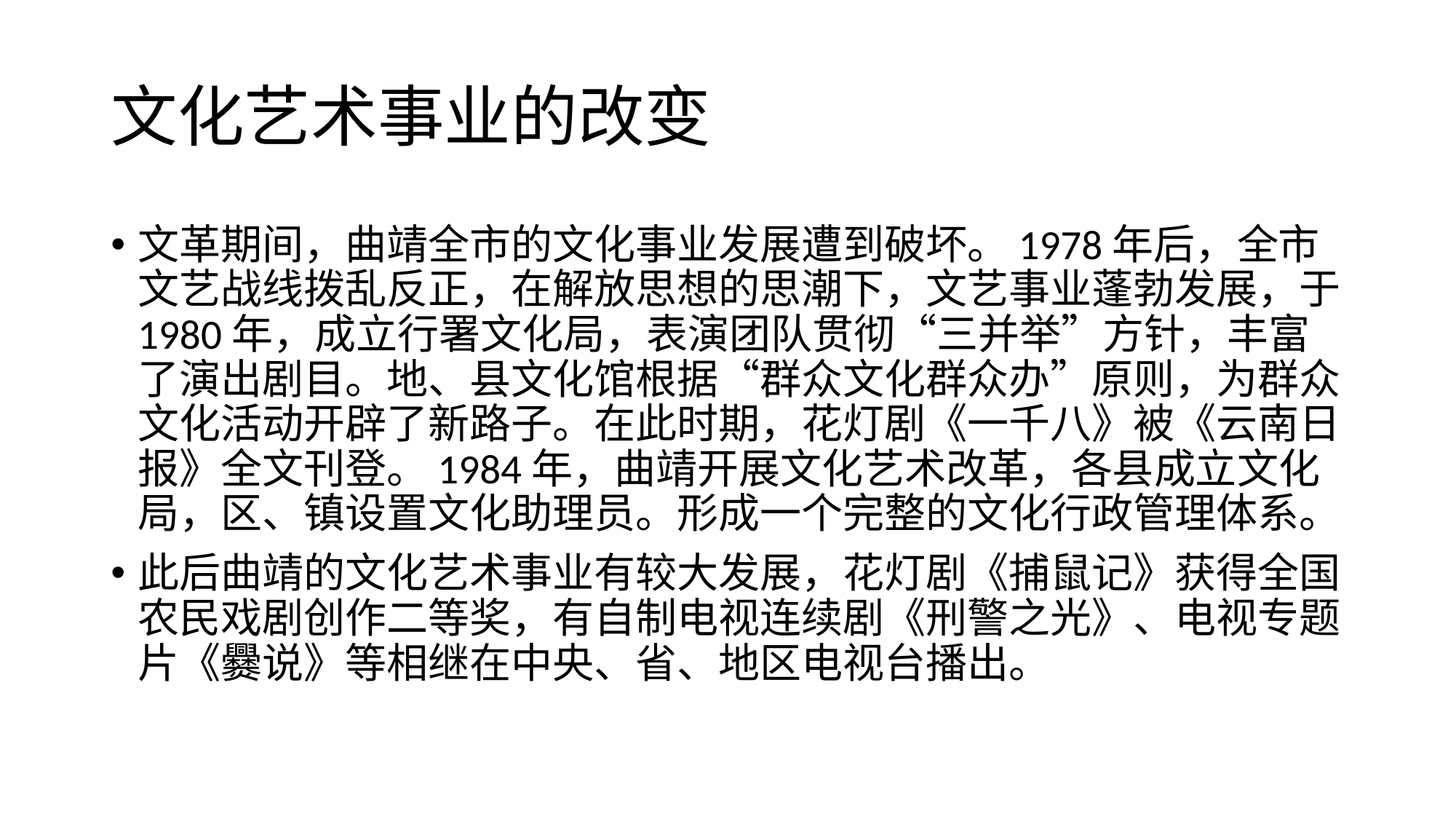

# 文化艺术事业的改变
文革期间，曲靖全市的文化事业发展遭到破坏。1978年后，全市文艺战线拨乱反正，在解放思想的思潮下，文艺事业蓬勃发展，于1980年，成立行署文化局，表演团队贯彻“三并举”方针，丰富了演出剧目。地、县文化馆根据“群众文化群众办”原则，为群众文化活动开辟了新路子。在此时期，花灯剧《一千八》被《云南日报》全文刊登。1984年，曲靖开展文化艺术改革，各县成立文化局，区、镇设置文化助理员。形成一个完整的文化行政管理体系。
此后曲靖的文化艺术事业有较大发展，花灯剧《捕鼠记》获得全国农民戏剧创作二等奖，有自制电视连续剧《刑警之光》、电视专题片《爨说》等相继在中央、省、地区电视台播出。